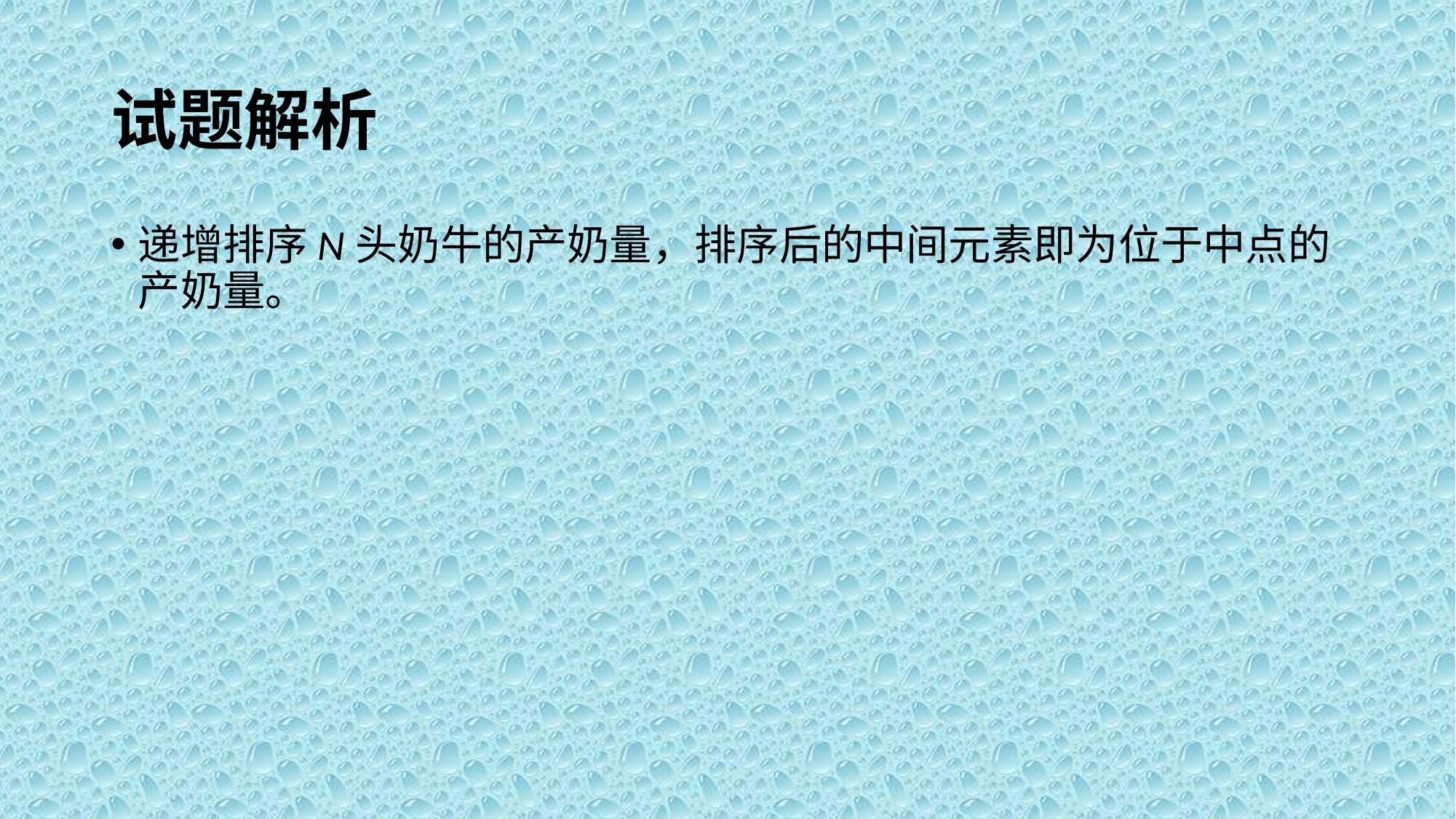

# 试题解析
递增排序N头奶牛的产奶量，排序后的中间元素即为位于中点的产奶量。